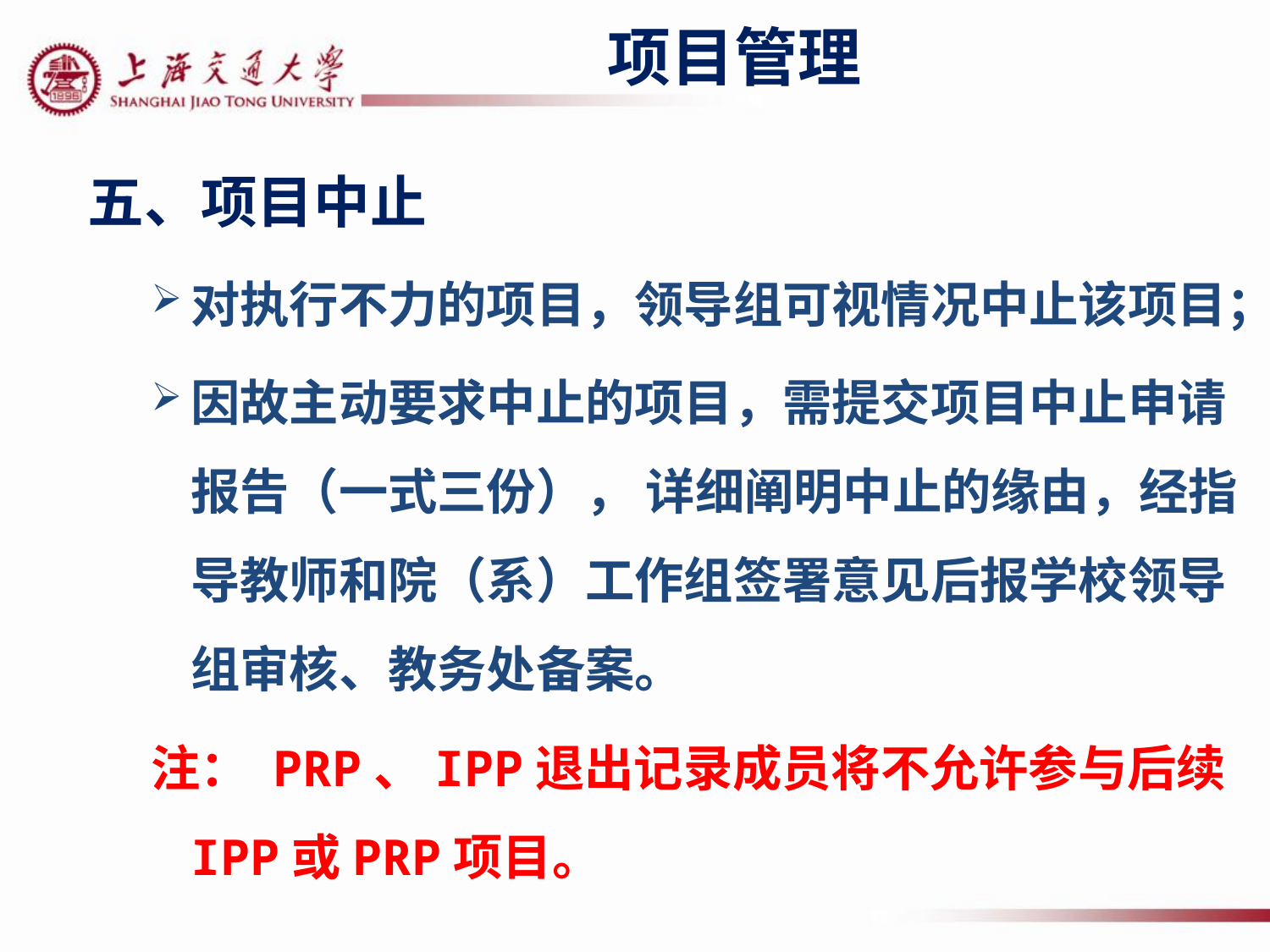

# 项目管理
五、项目中止
对执行不力的项目，领导组可视情况中止该项目；
因故主动要求中止的项目，需提交项目中止申请报告（一式三份）， 详细阐明中止的缘由，经指导教师和院（系）工作组签署意见后报学校领导组审核、教务处备案。
注： PRP、IPP退出记录成员将不允许参与后续IPP或PRP项目。